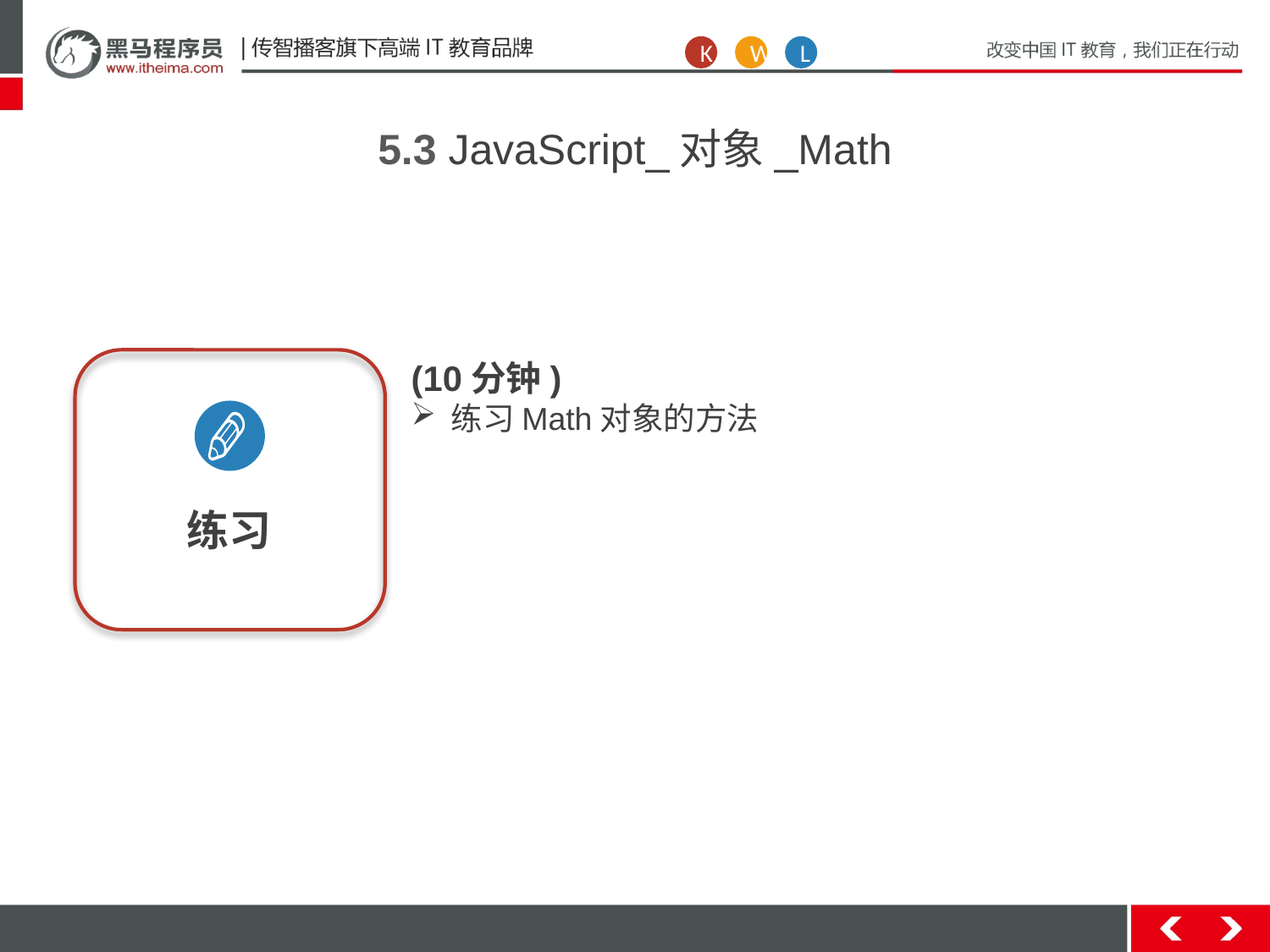

K
W
L
5.3 JavaScript_对象_Math

练习
(10分钟)
练习Math对象的方法